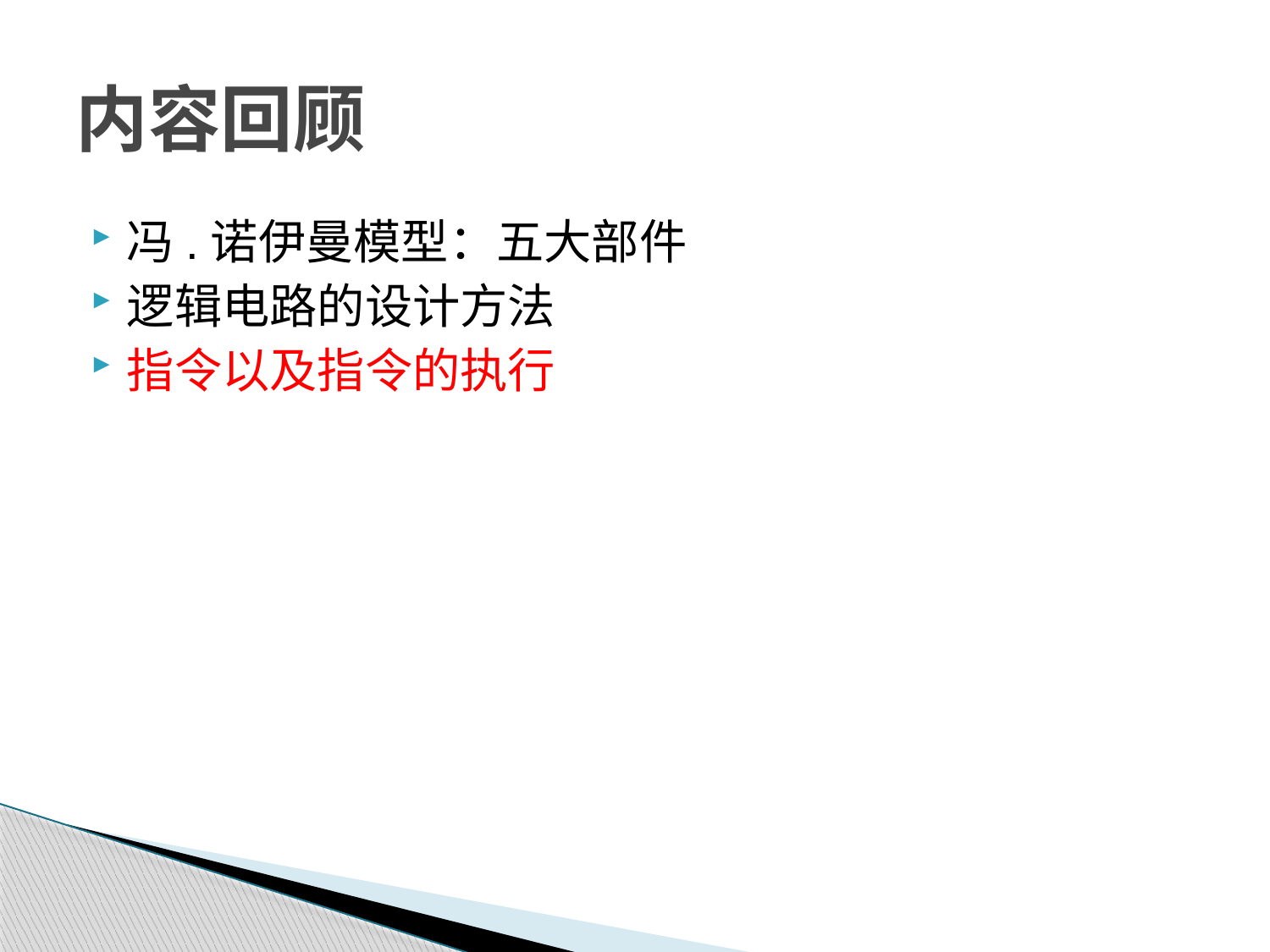

# 内容回顾
冯.诺伊曼模型：五大部件
逻辑电路的设计方法
指令以及指令的执行